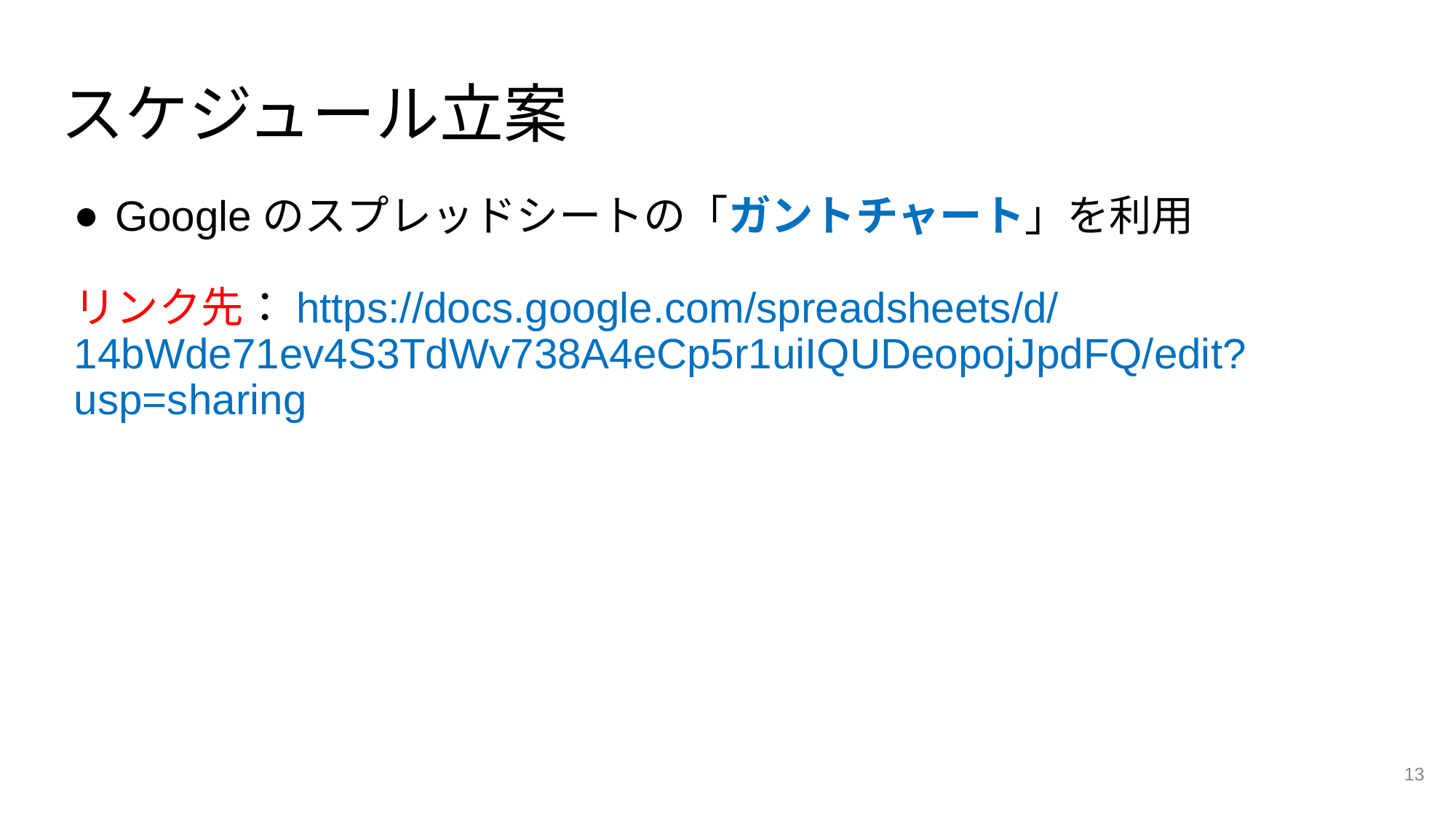

# スケジュール立案
Googleのスプレッドシートの「ガントチャート」を利用

リンク先：https://docs.google.com/spreadsheets/d/14bWde71ev4S3TdWv738A4eCp5r1uiIQUDeopojJpdFQ/edit?usp=sharing
13